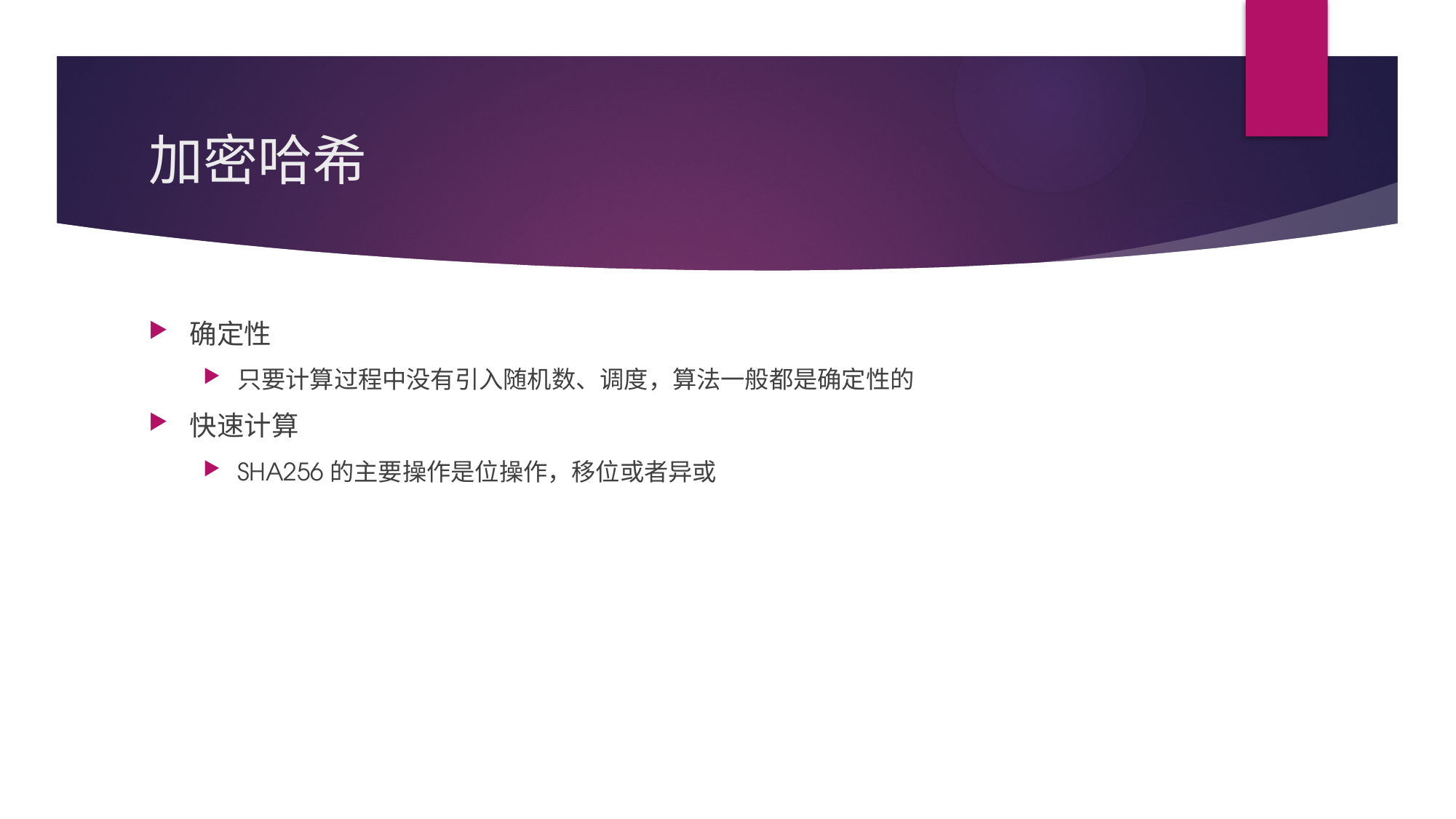

# 加密哈希
确定性
只要计算过程中没有引入随机数、调度，算法一般都是确定性的
快速计算
SHA256的主要操作是位操作，移位或者异或